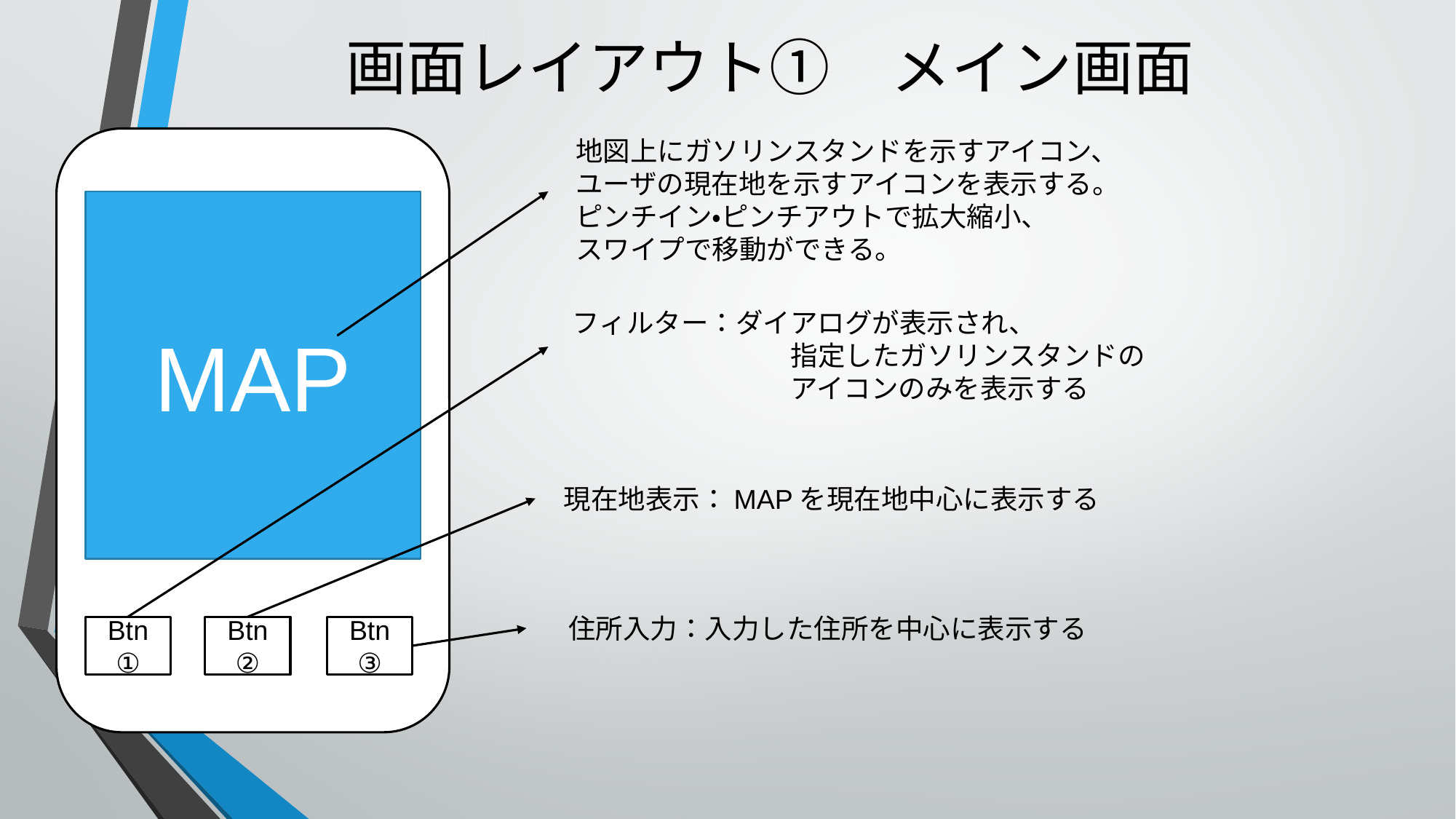

# 画面レイアウト①　メイン画面

MAP
Btn①
Btn②
Btn
③
地図上にガソリンスタンドを示すアイコン、
ユーザの現在地を示すアイコンを表示する。
ピンチイン・ピンチアウトで拡大縮小、
スワイプで移動ができる。
フィルター：ダイアログが表示され、
　　　　　　　　指定したガソリンスタンドの
　　　　　　　　アイコンのみを表示する
現在地表示：MAPを現在地中心に表示する
住所入力：入力した住所を中心に表示する